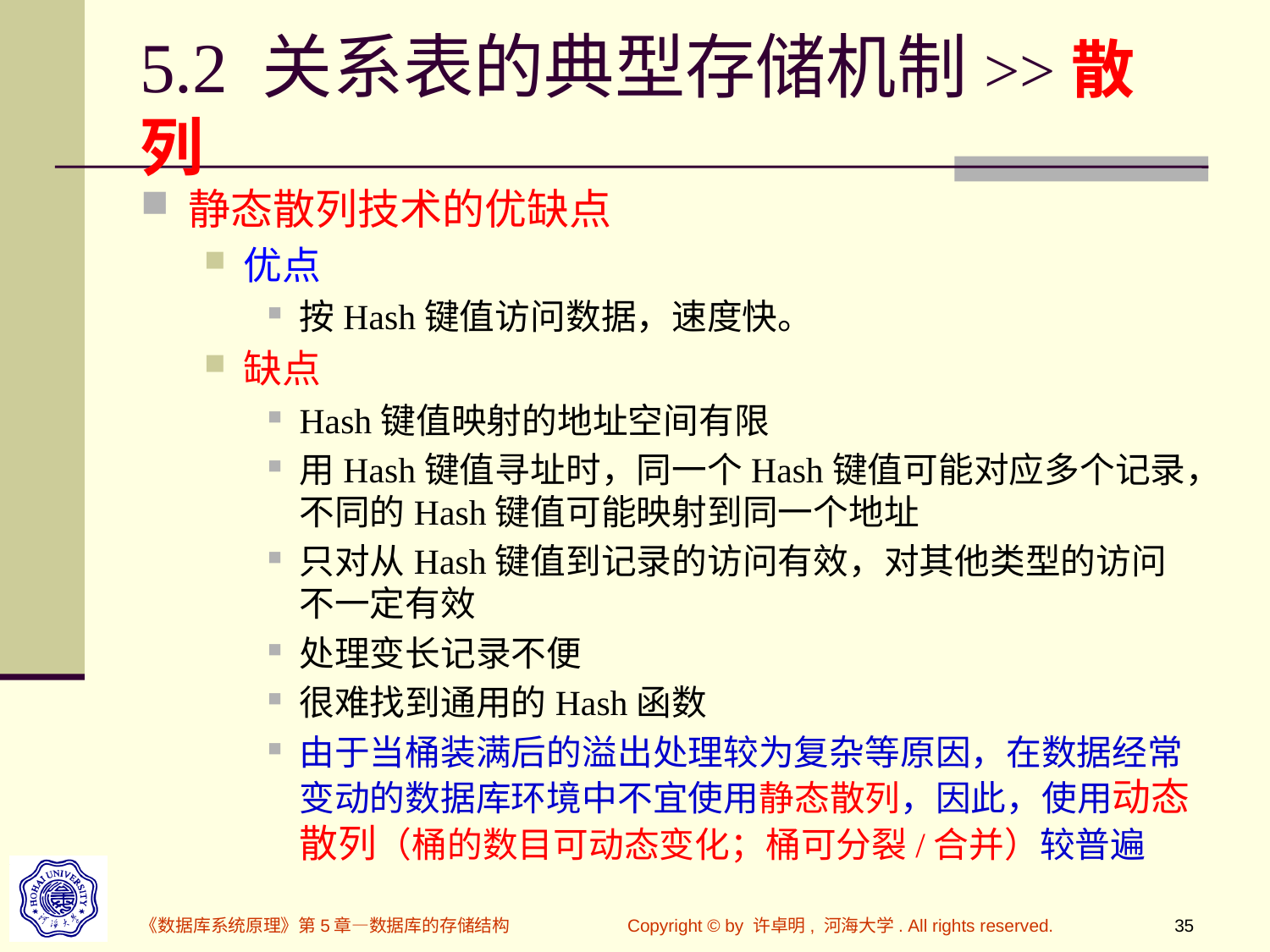

# 5.2 关系表的典型存储机制>>散列
静态散列技术的优缺点
优点
按Hash键值访问数据，速度快。
缺点
Hash键值映射的地址空间有限
用Hash键值寻址时，同一个Hash键值可能对应多个记录，不同的Hash键值可能映射到同一个地址
只对从Hash键值到记录的访问有效，对其他类型的访问不一定有效
处理变长记录不便
很难找到通用的Hash函数
由于当桶装满后的溢出处理较为复杂等原因，在数据经常变动的数据库环境中不宜使用静态散列，因此，使用动态散列（桶的数目可动态变化；桶可分裂/合并）较普遍
《数据库系统原理》第5章—数据库的存储结构
Copyright © by 许卓明, 河海大学. All rights reserved.
35